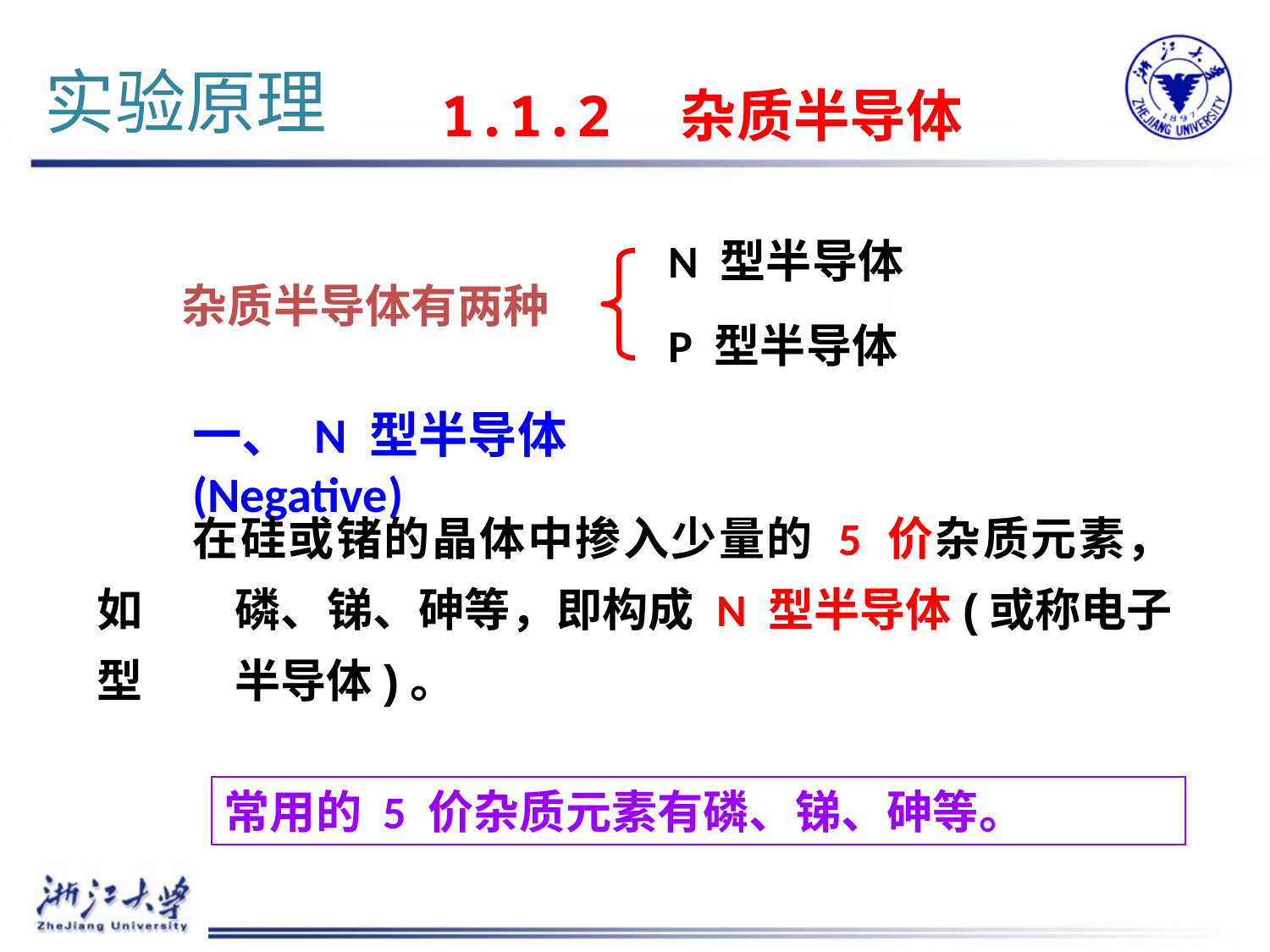

# 实验原理
1.1.2　杂质半导体
N 型半导体

杂质半导体有两种
P 型半导体
一、 N 型半导体(Negative)
　　在硅或锗的晶体中掺入少量的 5 价杂质元素，如　　磷、锑、砷等，即构成 N 型半导体(或称电子型　　半导体)。
常用的 5 价杂质元素有磷、锑、砷等。